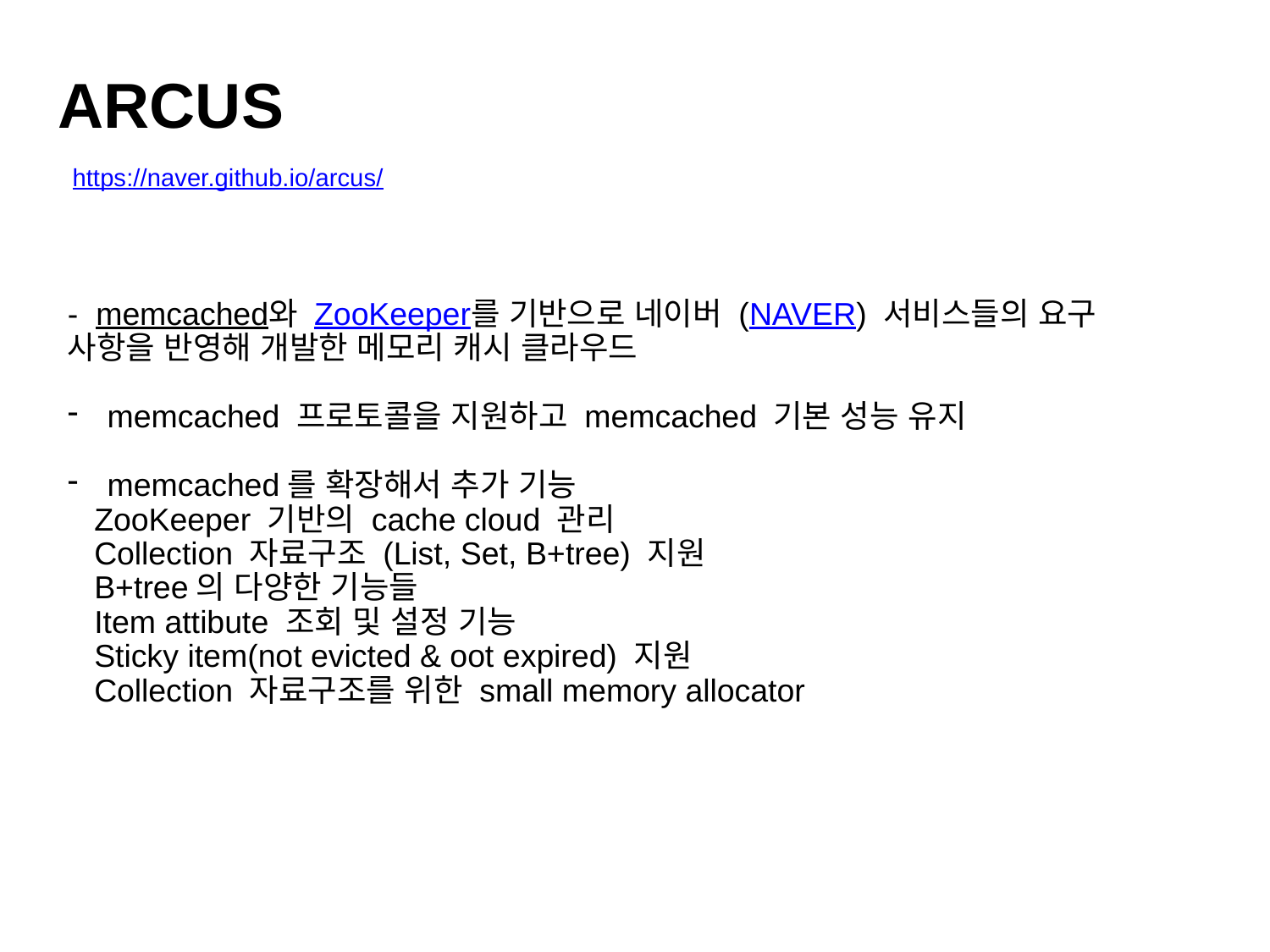

ARCUS
https://naver.github.io/arcus/
-  memcached와 ZooKeeper를 기반으로 네이버 (NAVER) 서비스들의 요구 사항을 반영해 개발한 메모리 캐시 클라우드

memcached 프로토콜을 지원하고 memcached 기본 성능 유지

memcached를 확장해서 추가 기능
   ZooKeeper 기반의 cache cloud 관리
   Collection 자료구조 (List, Set, B+tree) 지원
   B+tree의 다양한 기능들
   Item attibute 조회 및 설정 기능
   Sticky item(not evicted & oot expired) 지원
   Collection 자료구조를 위한 small memory allocator